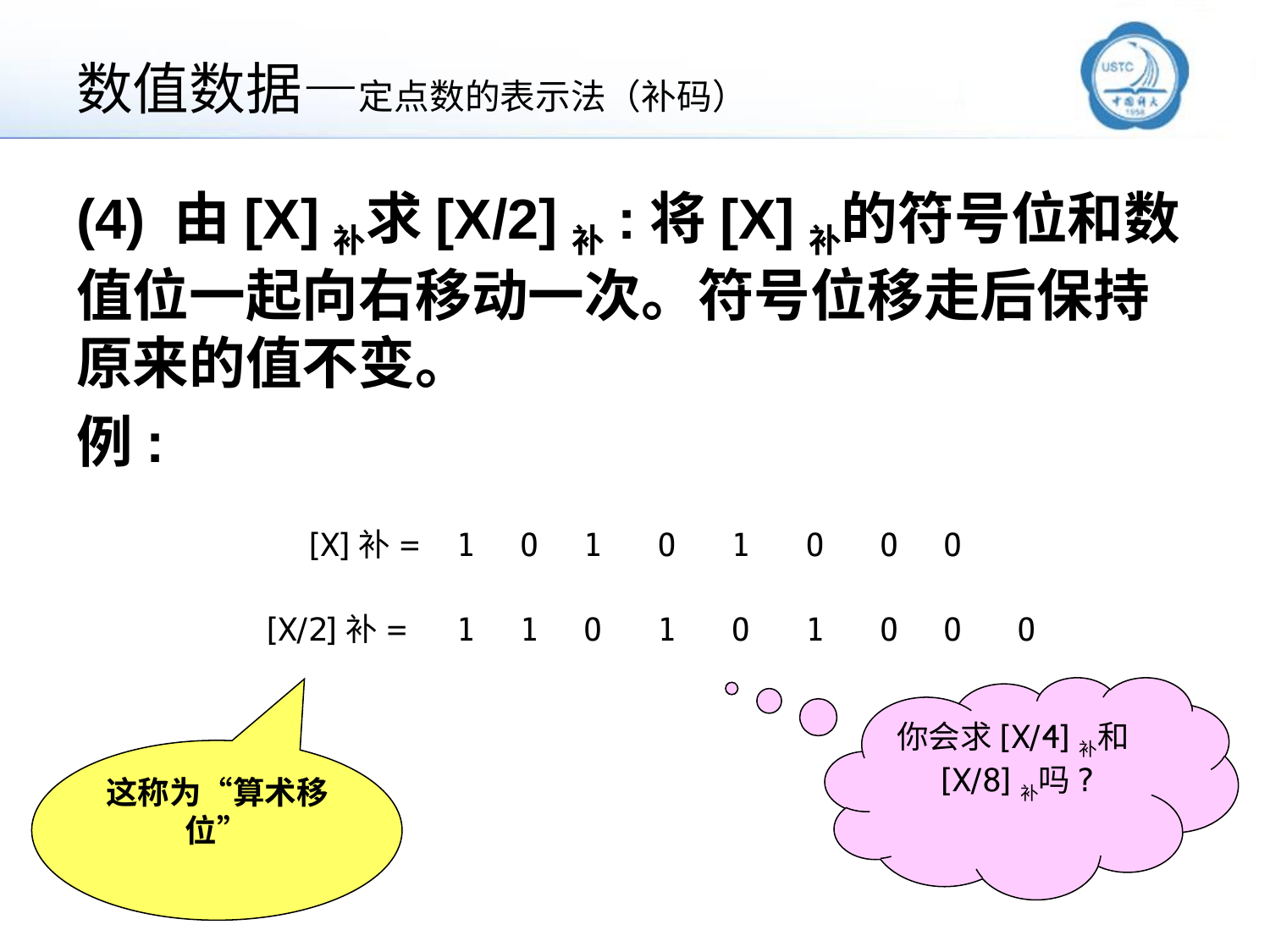

# 数值数据—定点数的表示法（补码）
(4) 由[X]补求[X/2]补:将[X]补的符号位和数值位一起向右移动一次。符号位移走后保持原来的值不变。
例:
[X]补=
1
0
1
0
1
0
0
0
[X/2]补=
1
1
0
1
0
1
0
0
0
你会求[X/4]补和[X/8]补吗?
这称为“算术移位”